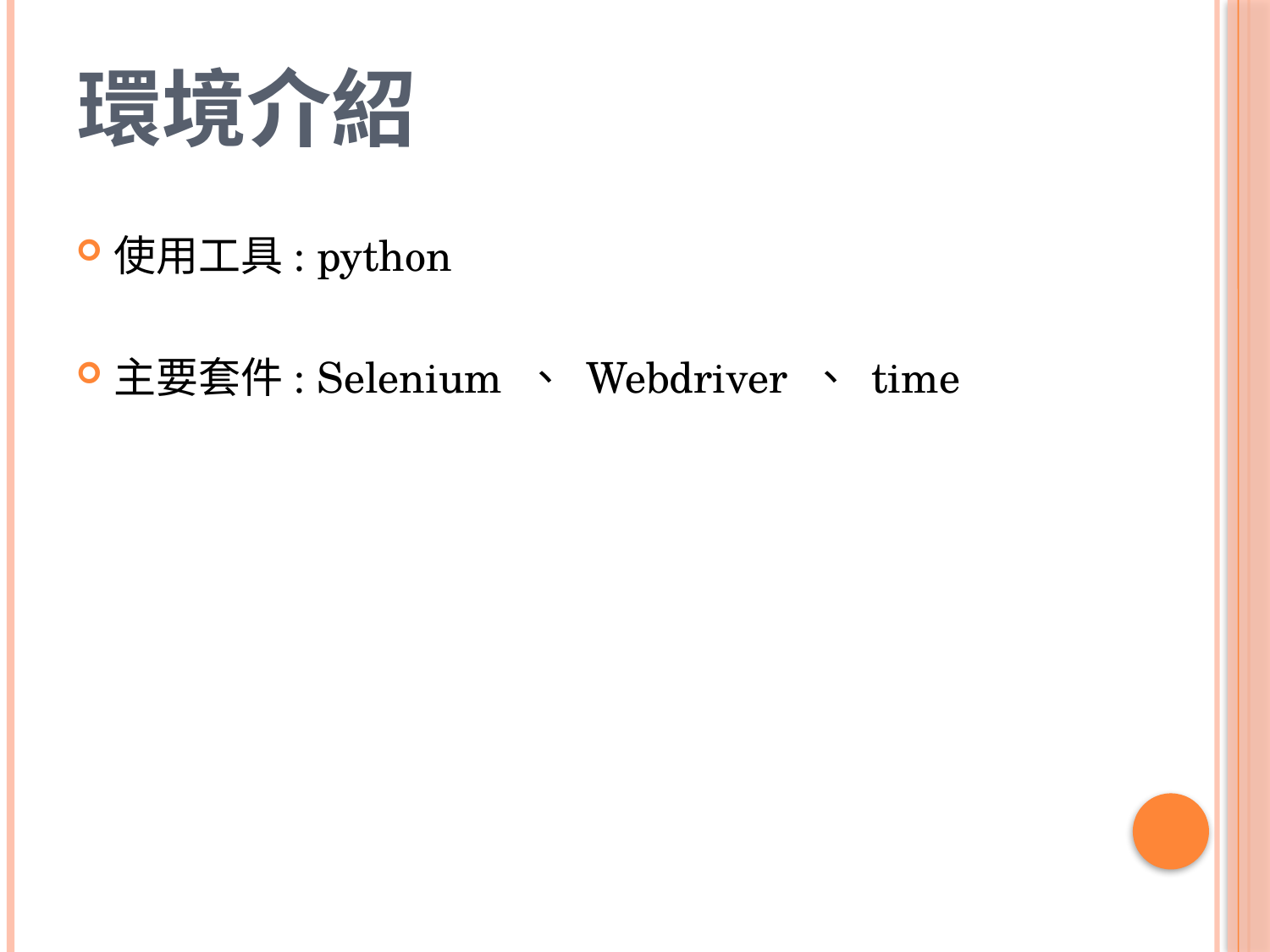

# 環境介紹
使用工具: python

主要套件: Selenium 、 Webdriver 、 time